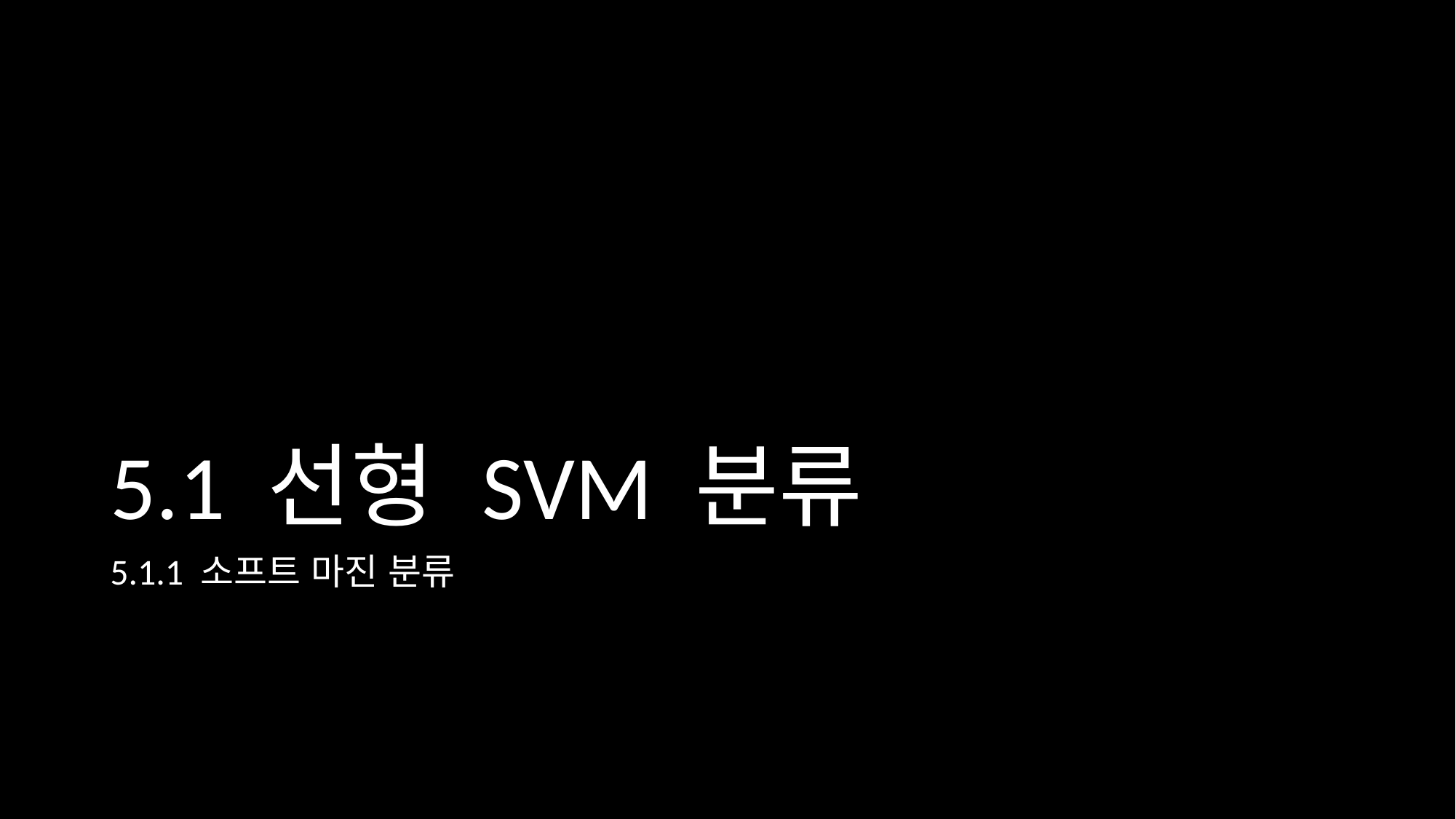

# 5.1 선형 SVM 분류
5.1.1 소프트 마진 분류